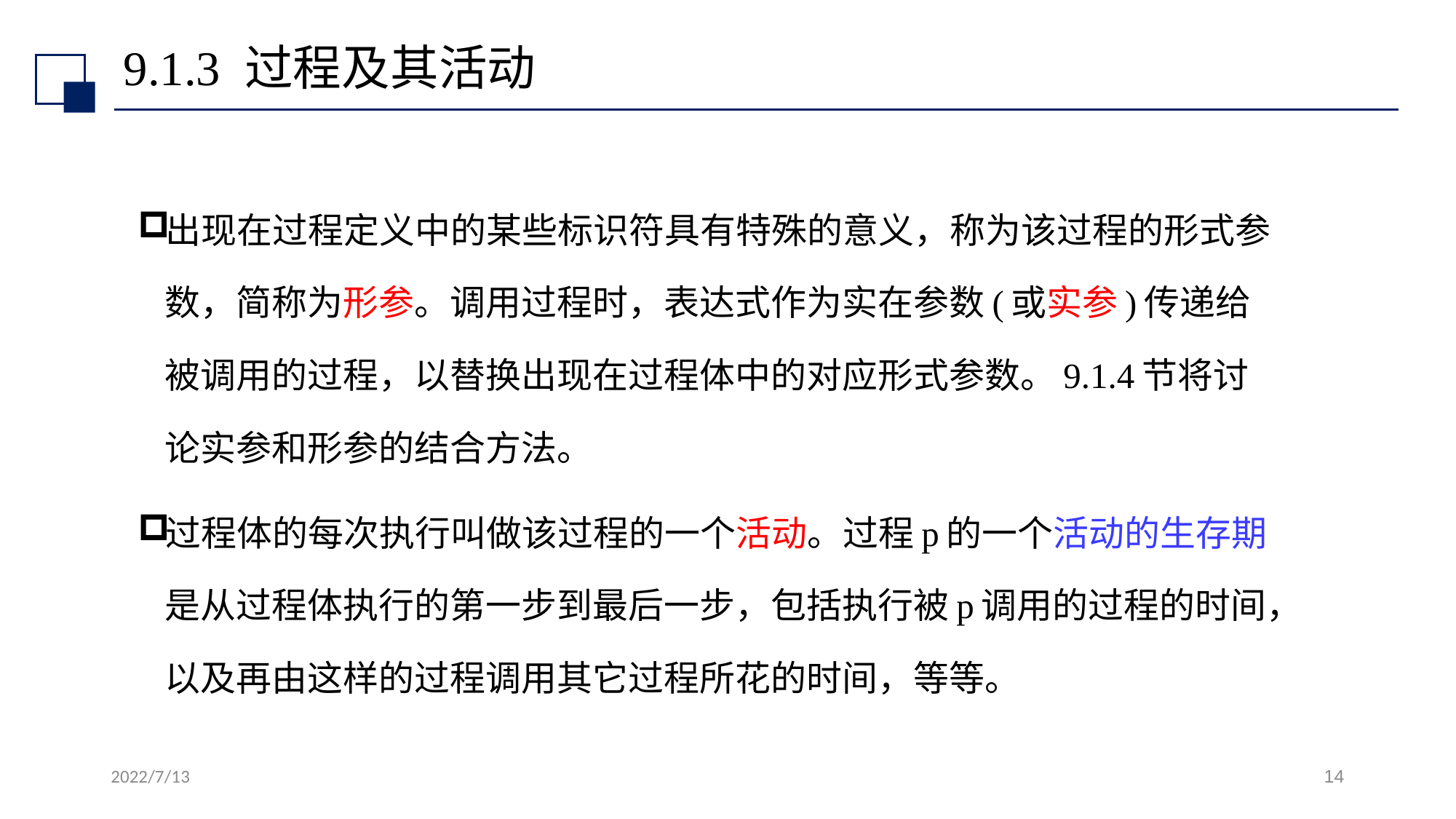

# 9.1.3 过程及其活动
出现在过程定义中的某些标识符具有特殊的意义，称为该过程的形式参数，简称为形参。调用过程时，表达式作为实在参数(或实参)传递给被调用的过程，以替换出现在过程体中的对应形式参数。9.1.4节将讨论实参和形参的结合方法。
过程体的每次执行叫做该过程的一个活动。过程p的一个活动的生存期是从过程体执行的第一步到最后一步，包括执行被p调用的过程的时间，以及再由这样的过程调用其它过程所花的时间，等等。
2022/7/13
14